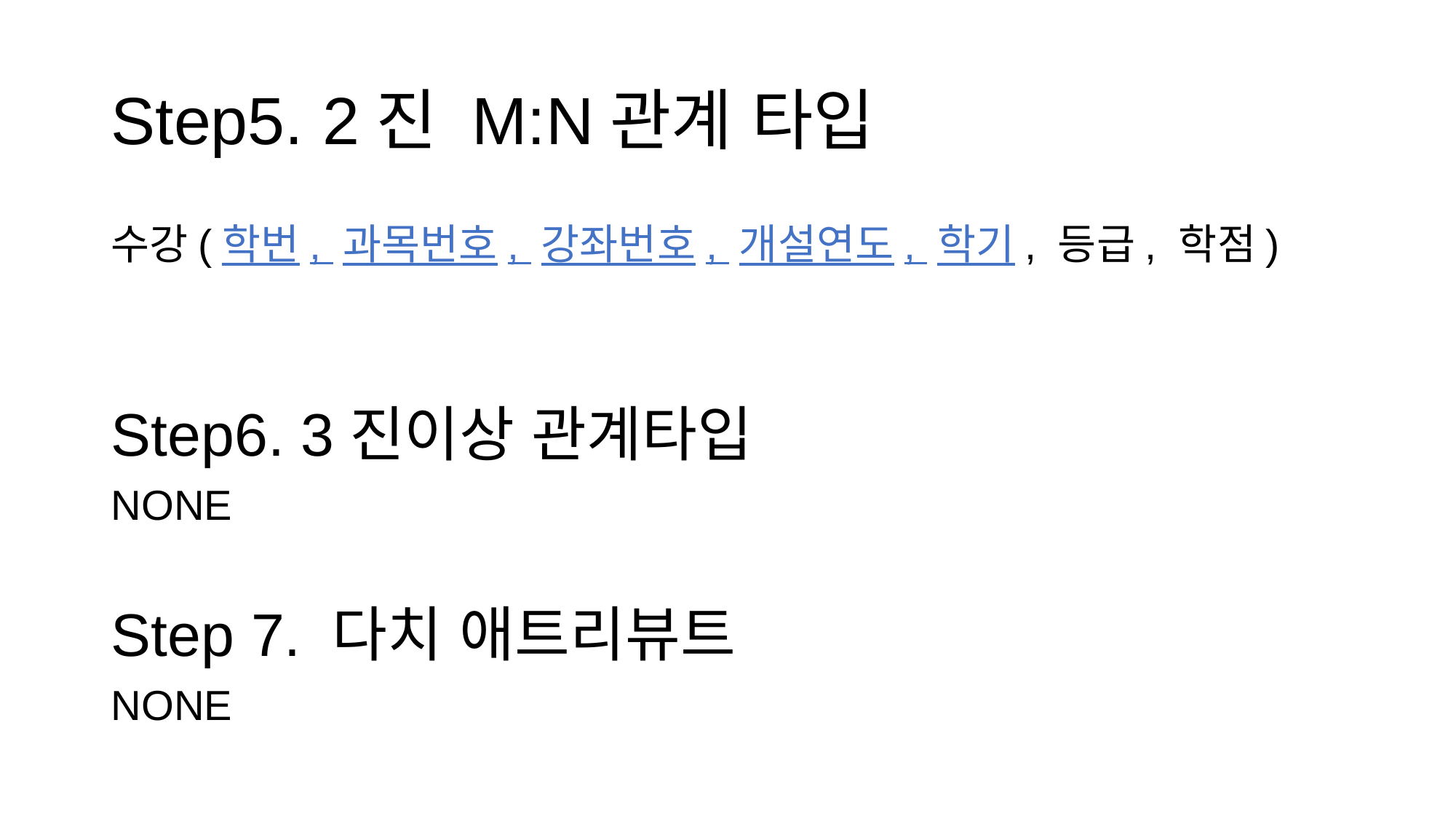

# Step5. 2진 M:N관계 타입
수강(학번, 과목번호, 강좌번호, 개설연도, 학기, 등급, 학점)

Step6. 3진이상 관계타입
NONE

Step 7. 다치 애트리뷰트
NONE